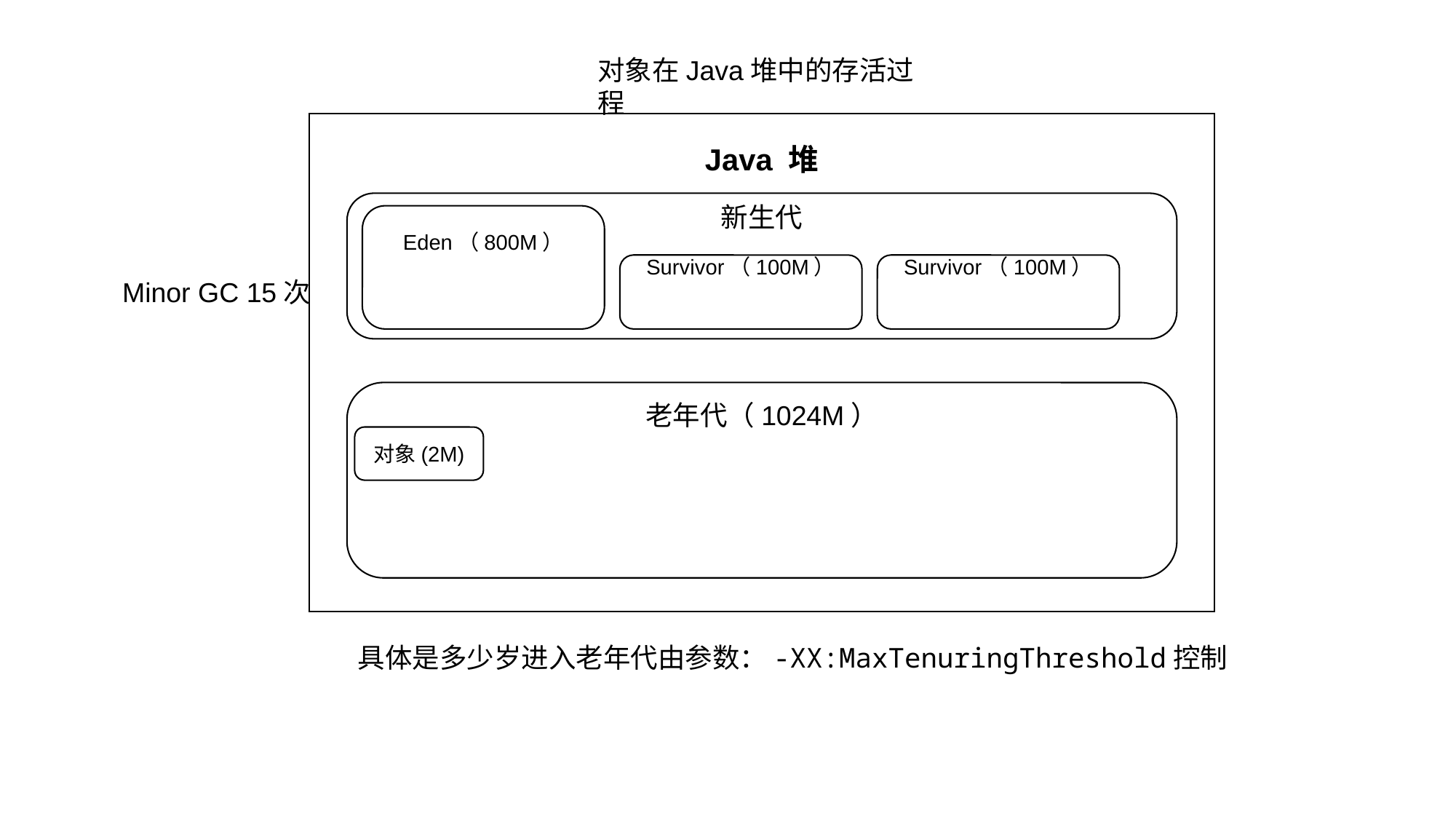

对象在Java堆中的存活过程
Java 堆

新生代

Eden（800M）

Survivor（100M）

Survivor（100M）

Minor GC 15次
老年代（1024M）

对象(2M)
具体是多少岁进入老年代由参数：-XX:MaxTenuringThreshold控制